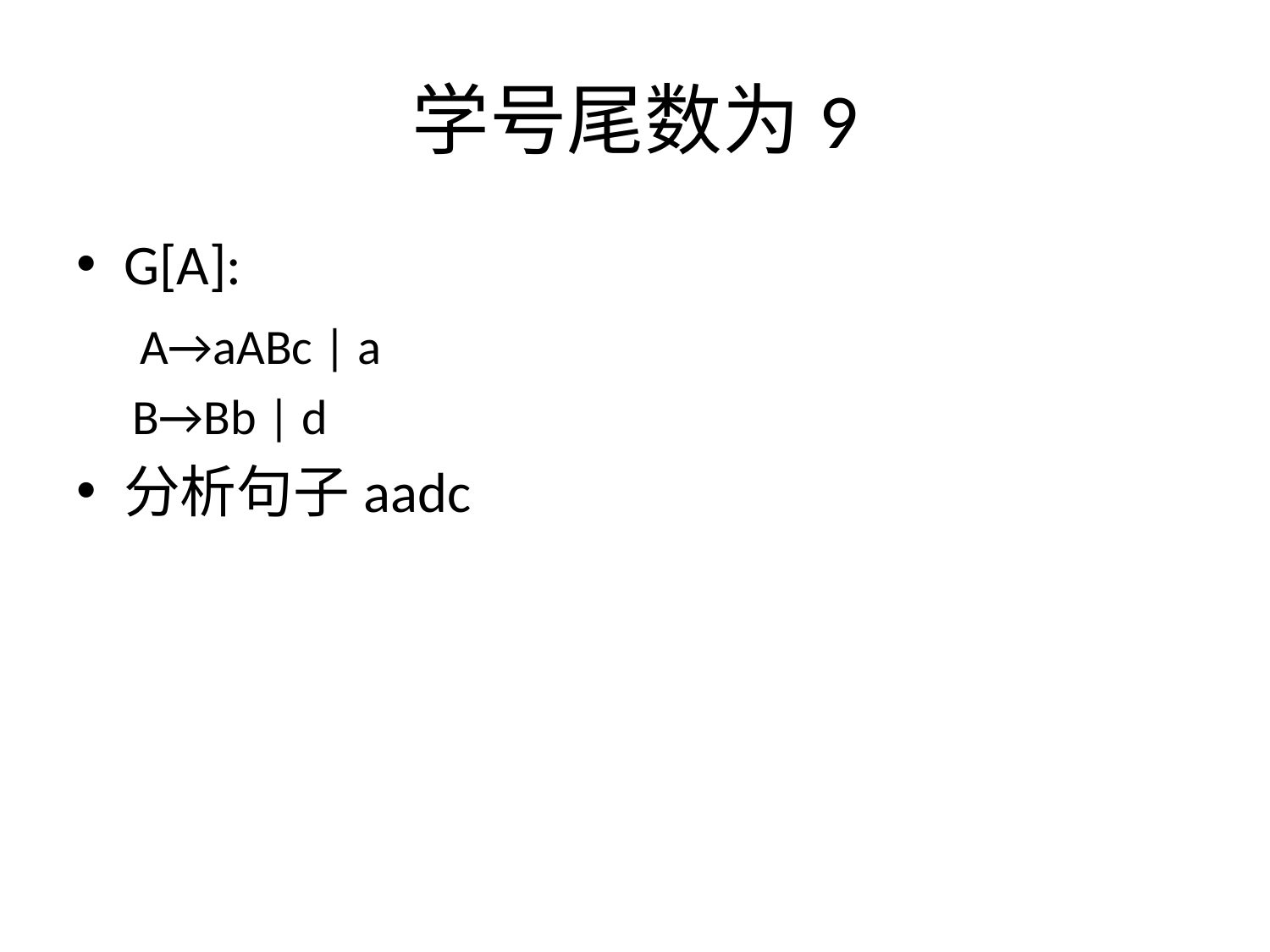

# 学号尾数为9
G[A]:
     A→aABc | a
     B→Bb | d
分析句子aadc